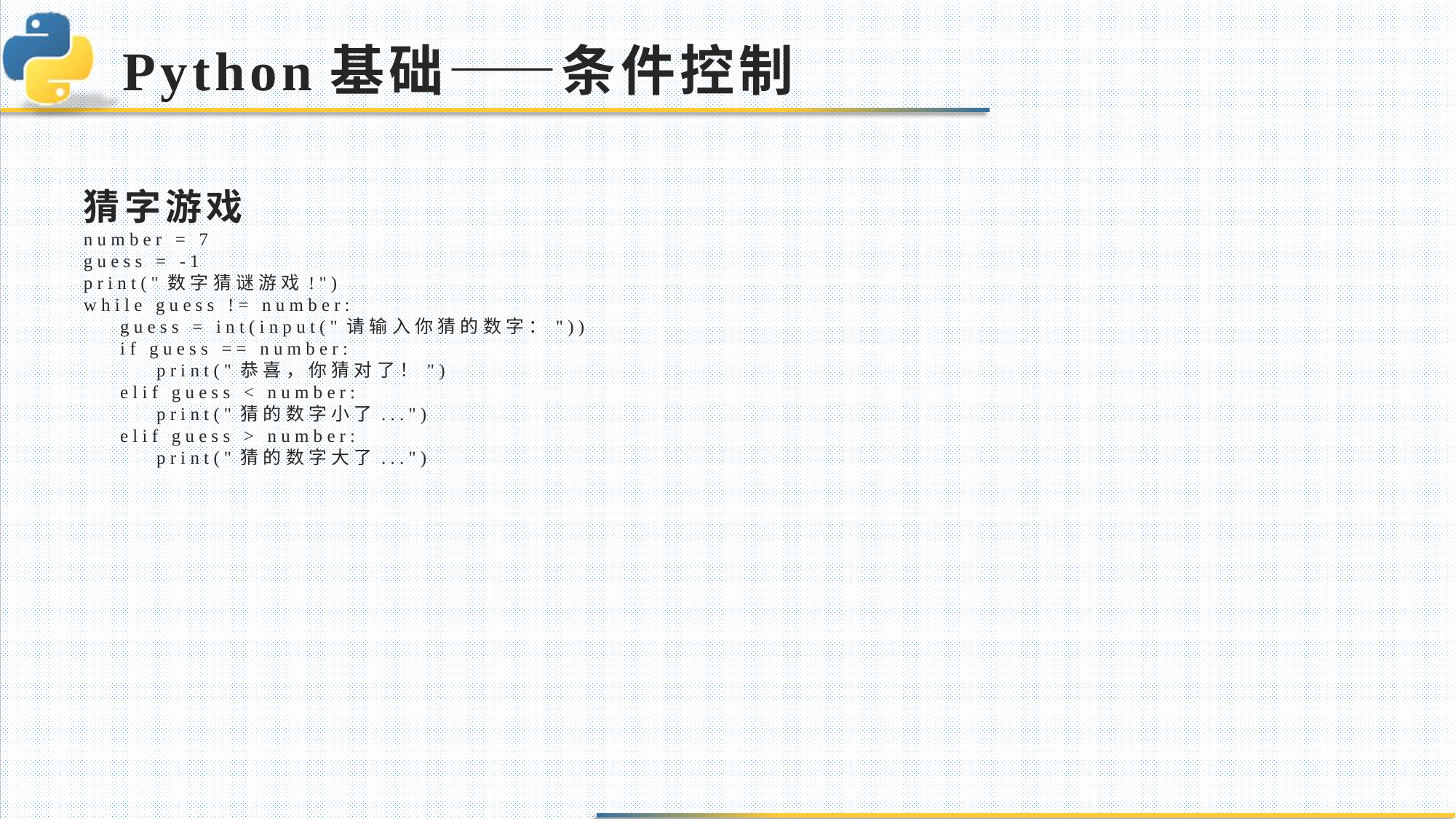

# Python基础——条件控制
猜字游戏
number = 7
guess = -1
print("数字猜谜游戏!")
while guess != number:
    guess = int(input("请输入你猜的数字："))
    if guess == number:
        print("恭喜，你猜对了！")
    elif guess < number:
        print("猜的数字小了...")
    elif guess > number:
        print("猜的数字大了...")